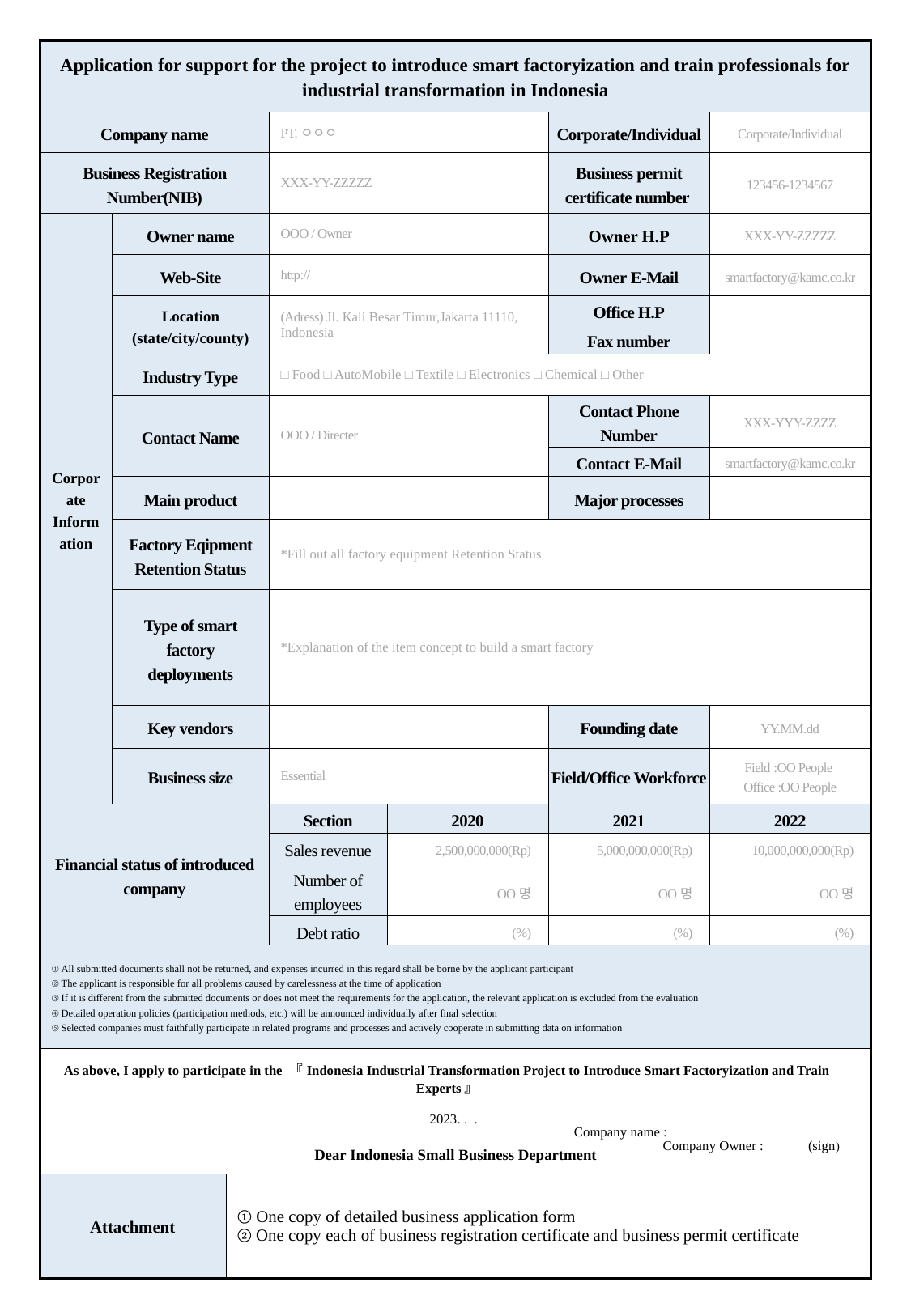

| Application for support for the project to introduce smart factoryization and train professionals for industrial transformation in Indonesia |  |  |  |  |  |  |
| --- | --- | --- | --- | --- | --- | --- |
| Company name |  | PT.ㅇㅇㅇ | PT.ㅇㅇㅇ |  | Corporate/Individual | Corporate/Individual |
| Business Registration Number(NIB) |  | XXX-YY-ZZZZZ | XXX-YY-ZZZZZ |  | Business permit certificate number | 123456-1234567 |
| Corporate Information | Owner name | OOO / 대표 | OOO / Owner |  | Owner H.P | XXX-YY-ZZZZZ |
|  | Web-Site | http:// | http:// |  | Owner E-Mail | smartfactory@kamc.co.kr |
|  | Location (state/city/county) | (주소) Jl. Kali Besar Timur,Jakarta 11110, Indonesia | (Adress) Jl. Kali Besar Timur,Jakarta 11110, Indonesia |  | Office H.P |  |
|  |  |  |  |  | Fax number |  |
|  | Industry Type | □ 식품 □ 자동차 □ 섬유 □ 전자 □ 화학 □ 기타 | □ Food □ AutoMobile □ Textile □ Electronics □ Chemical □ Other |  |  |  |
|  | Contact Name | OOO / 부장 | OOO / Directer |  | Contact Phone Number | XXX-YYY-ZZZZ |
|  |  |  |  |  | Contact E-Mail | smartfactory@kamc.co.kr |
|  | Main product |  |  |  | Major processes |  |
|  | Factory Eqipment Retention Status | \*공장 아이템 기재 | \*Fill out all factory equipment Retention Status |  |  |  |
|  | Type of smart factory deployments | \*스마트팩토리 구축을 하고자 하는 아이템 컨셉 설명 | \*Explanation of the item concept to build a smart factory |  |  |  |
|  | Key vendors |  |  |  | Founding date | YY.MM.dd |
|  | Business size | 필수 | Essential |  | Field/Office Workforce | Field :OO People Office :OO People |
| Financial status of introduced company |  | 구 분 | Section | 2020 | 2021 | 2022 |
|  |  | 매출액 | Sales revenue | 2,500,000,000(Rp) | 5,000,000,000(Rp) | 10,000,000,000(Rp) |
|  |  | 종업원수 | Number of employees | OO명 | OO명 | OO명 |
|  |  | 부채비율 | Debt ratio | (%) | (%) | (%) |
| ① All submitted documents shall not be returned, and expenses incurred in this regard shall be borne by the applicant participant ② The applicant is responsible for all problems caused by carelessness at the time of application ③ If it is different from the submitted documents or does not meet the requirements for the application, the relevant application is excluded from the evaluation ④ Detailed operation policies (participation methods, etc.) will be announced individually after final selection ⑤ Selected companies must faithfully participate in related programs and processes and actively cooperate in submitting data on information |  |  |  |  |  |  |
| As above, I apply to participate in the 『Indonesia Industrial Transformation Project to Introduce Smart Factoryization and Train Experts』 2023. . . Company name : Company Owner : (sign) Dear Indonesia Small Business Department |  |  |  |  |  |  |
| Attachment |  | ① One copy of detailed business application form ② One copy each of business registration certificate and business permit certificate |  |  |  |  |